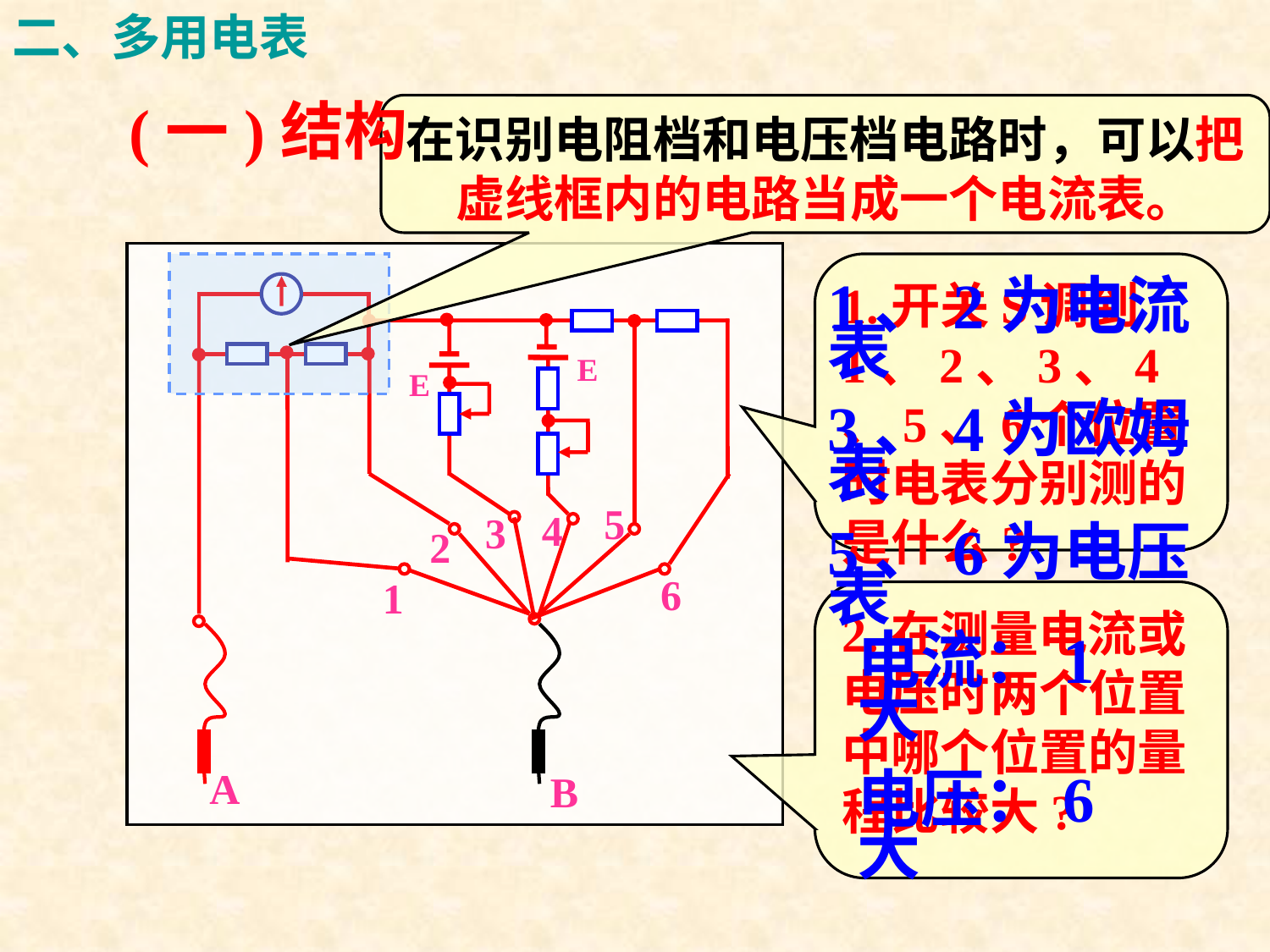

二、多用电表
(一)结构
在识别电阻档和电压档电路时，可以把虚线框内的电路当成一个电流表。

1.开关S调到1、2、3、4、5、6个位置时电表分别测的是什么?

1、2为电流表
3、4为欧姆表
5、6为电压表

E

E

5
4
3
2

6
1

2.在测量电流或电压时两个位置中哪个位置的量程比较大?

电流：1大
电压：6大
A
B